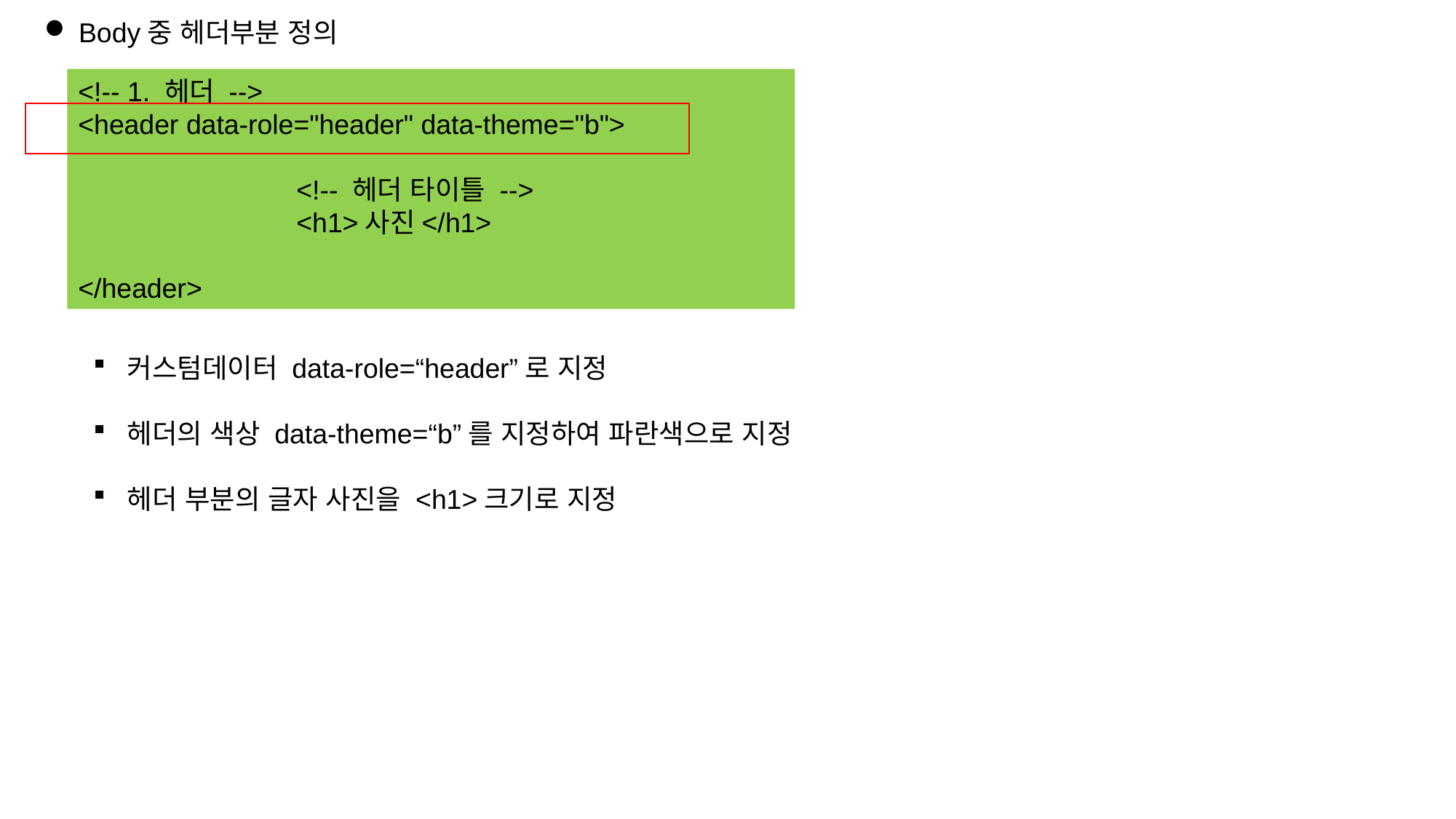

Body중 헤더부분 정의
<!-- 1. 헤더 -->
<header data-role="header" data-theme="b">

		<!-- 헤더 타이틀 -->
		<h1>사진</h1>

</header>

커스텀데이터 data-role=“header”로 지정

헤더의 색상 data-theme=“b”를 지정하여 파란색으로 지정

헤더 부분의 글자 사진을 <h1>크기로 지정